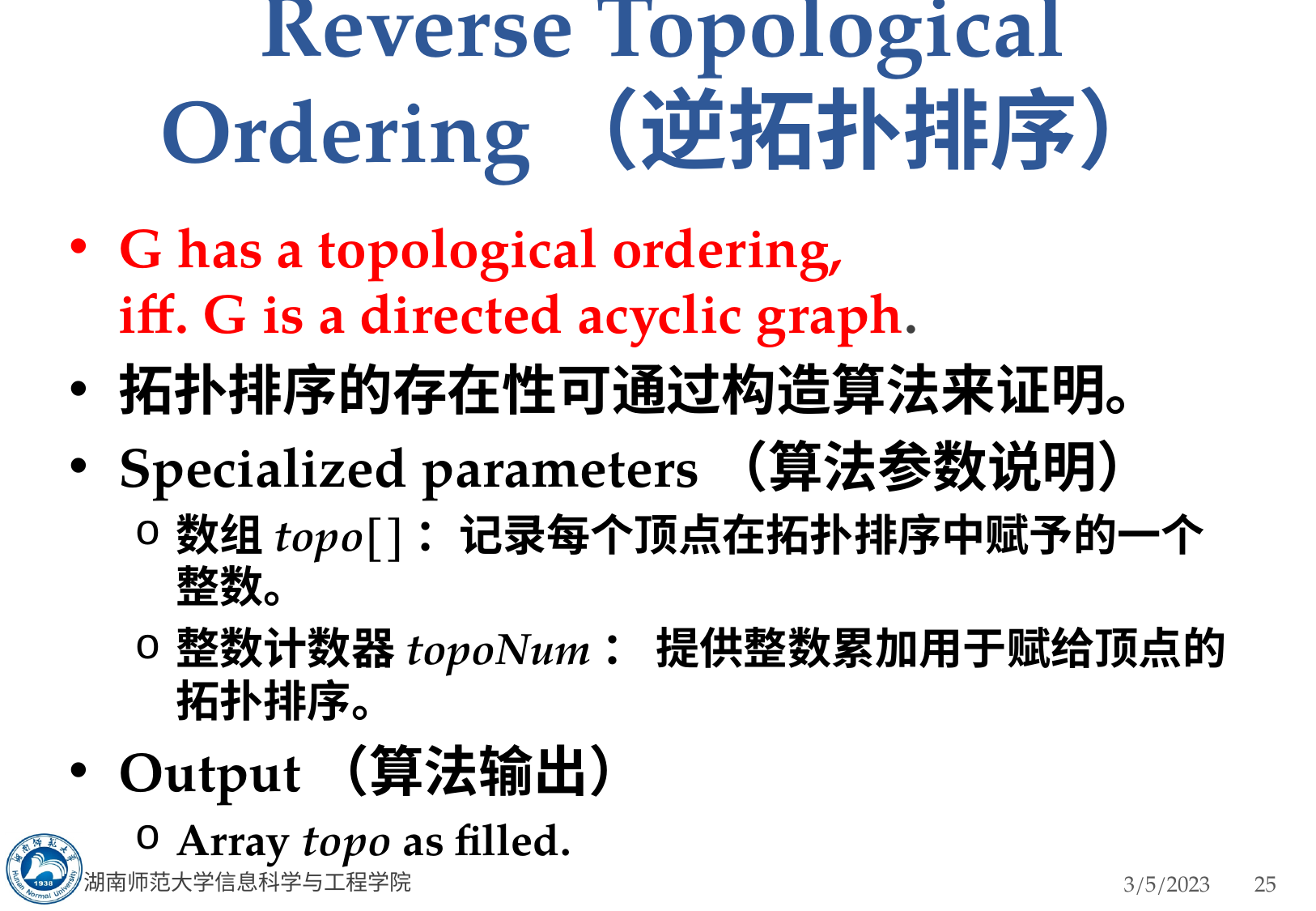

# Reverse Topological Ordering（逆拓扑排序）
G has a topological ordering,
iff. G is a directed acyclic graph.
拓扑排序的存在性可通过构造算法来证明。
Specialized parameters（算法参数说明）
数组topo[]：记录每个顶点在拓扑排序中赋予的一个整数。
整数计数器topoNum： 提供整数累加用于赋给顶点的拓扑排序。
Output（算法输出）
Array topo as filled.
湖南师范大学信息科学与工程学院
3/5/2023
25